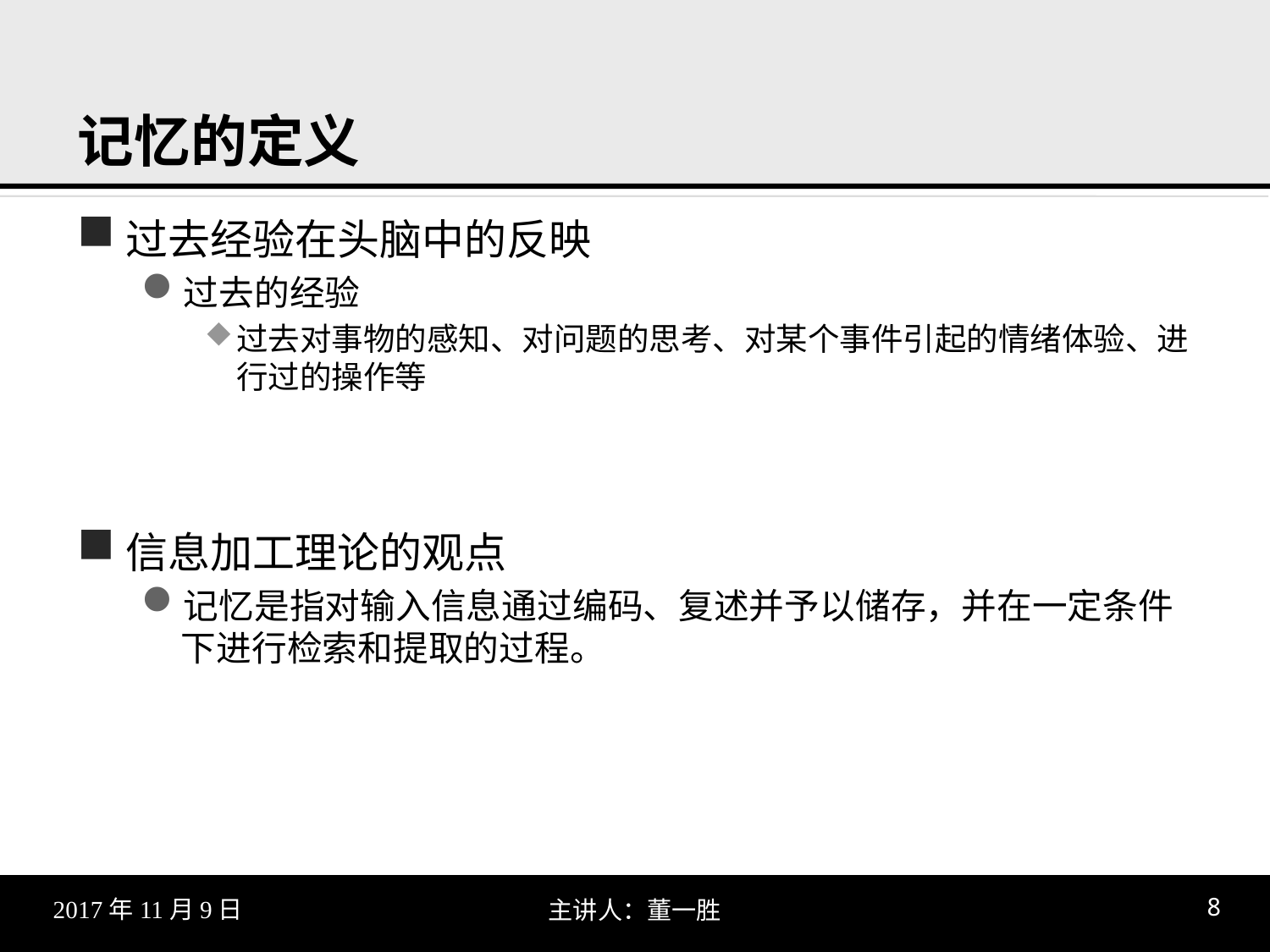

# 记忆的定义
过去经验在头脑中的反映
过去的经验
过去对事物的感知、对问题的思考、对某个事件引起的情绪体验、进行过的操作等

信息加工理论的观点
记忆是指对输入信息通过编码、复述并予以储存，并在一定条件下进行检索和提取的过程。

2017年11月9日
8
主讲人：董一胜